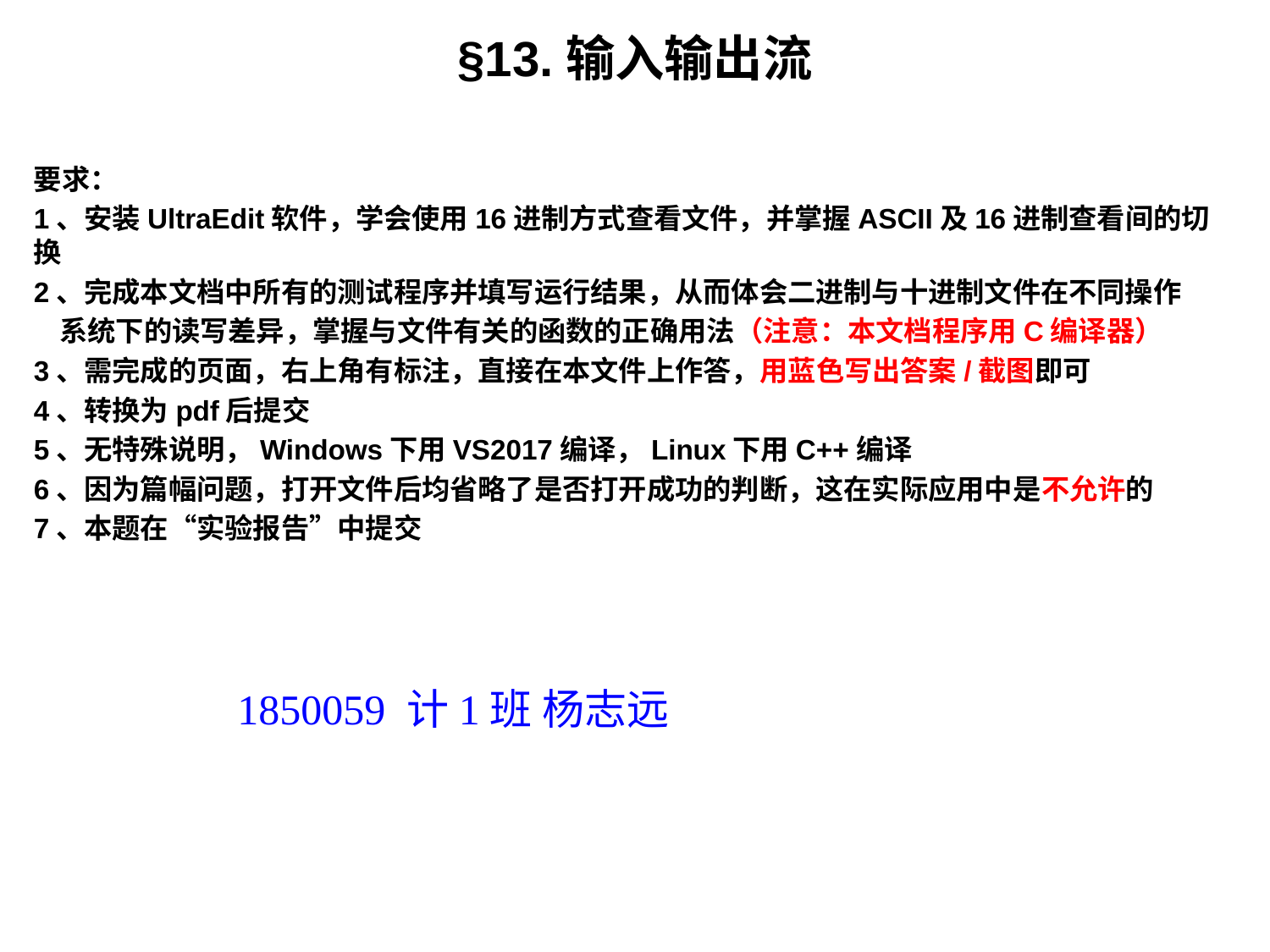

§13.输入输出流

要求：
1、安装UltraEdit软件，学会使用16进制方式查看文件，并掌握ASCII及16进制查看间的切换
2、完成本文档中所有的测试程序并填写运行结果，从而体会二进制与十进制文件在不同操作
   系统下的读写差异，掌握与文件有关的函数的正确用法（注意：本文档程序用C编译器）
3、需完成的页面，右上角有标注，直接在本文件上作答，用蓝色写出答案/截图即可
4、转换为pdf后提交
5、无特殊说明，Windows下用VS2017编译，Linux下用C++编译
6、因为篇幅问题，打开文件后均省略了是否打开成功的判断，这在实际应用中是不允许的
7、本题在“实验报告”中提交
1850059 计1班 杨志远